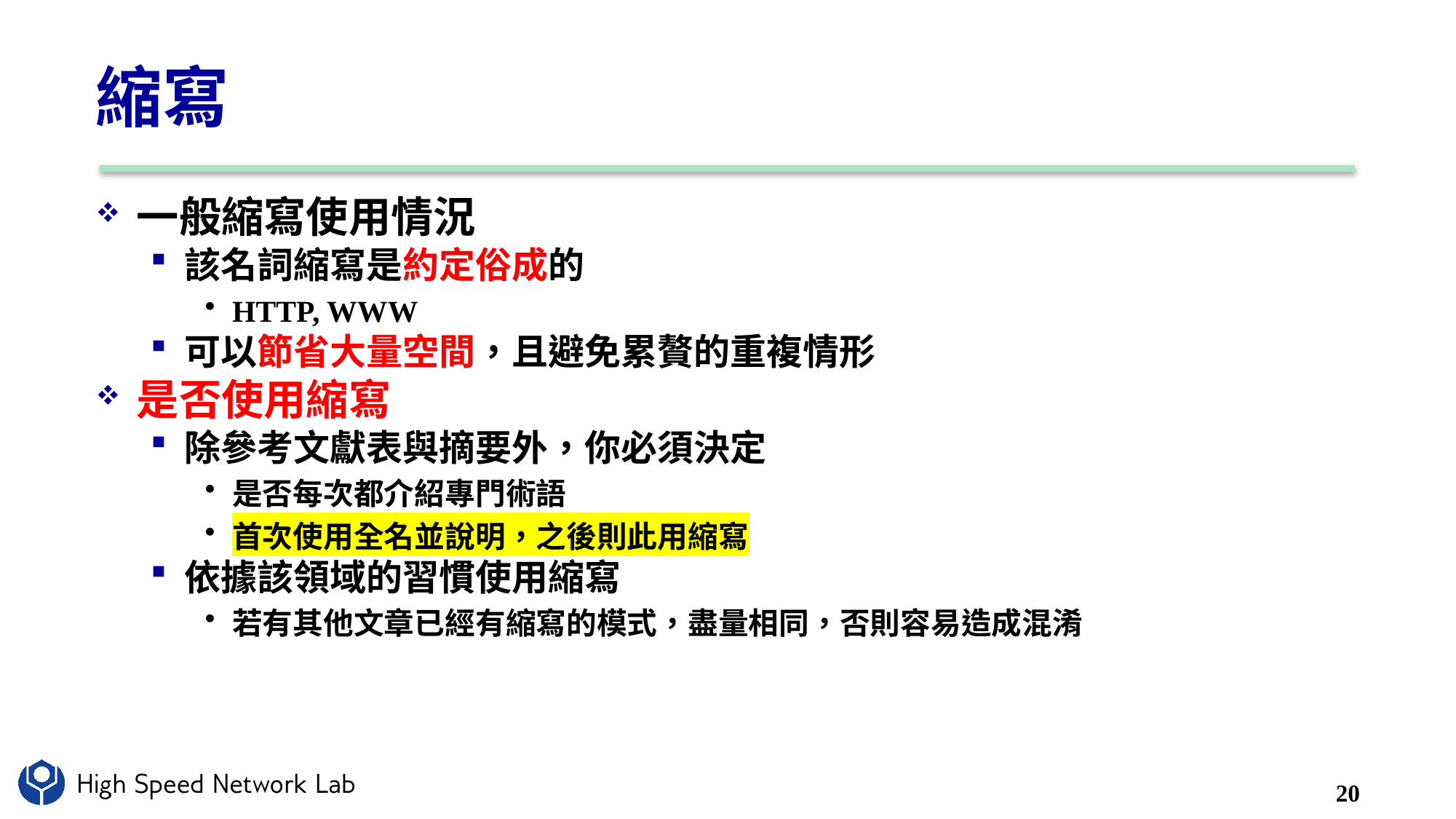

# 縮寫
一般縮寫使用情況
該名詞縮寫是約定俗成的
HTTP, WWW
可以節省大量空間，且避免累贅的重複情形
是否使用縮寫
除參考文獻表與摘要外，你必須決定
是否每次都介紹專門術語
首次使用全名並說明，之後則此用縮寫
依據該領域的習慣使用縮寫
若有其他文章已經有縮寫的模式，盡量相同，否則容易造成混淆

20